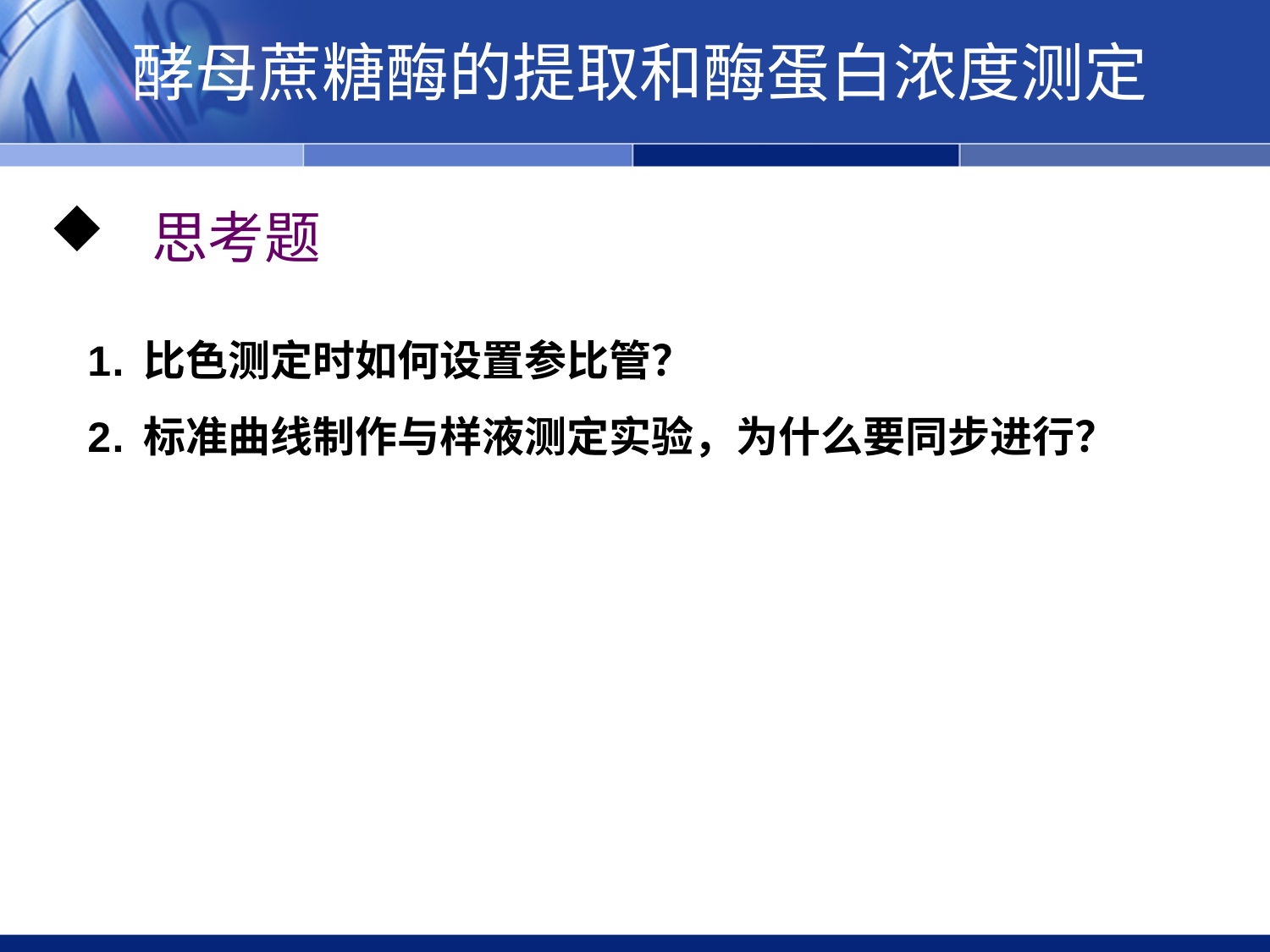

酵母蔗糖酶的提取和酶蛋白浓度测定
  思考题
比色测定时如何设置参比管？
标准曲线制作与样液测定实验，为什么要同步进行？